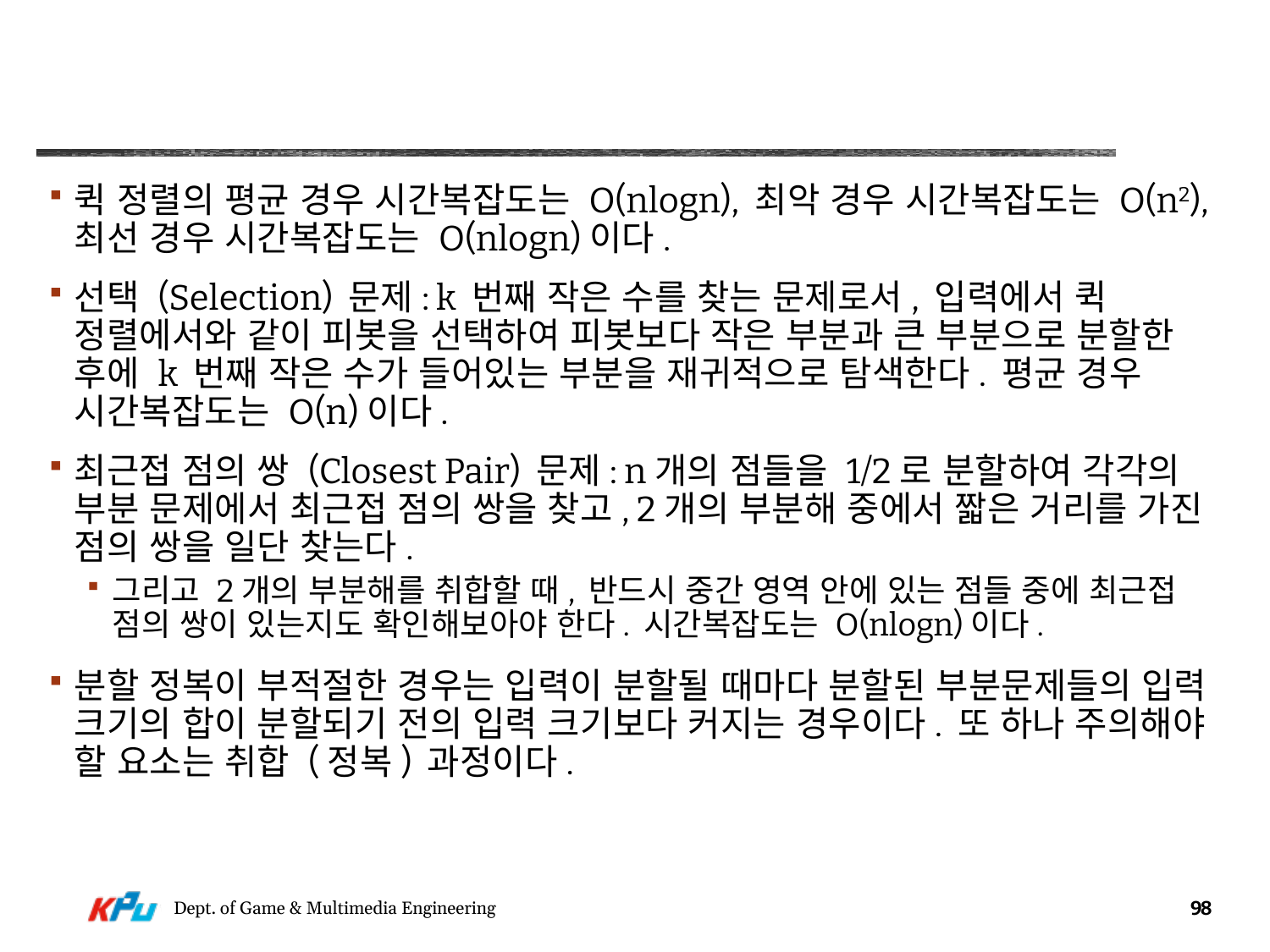

#
퀵 정렬의 평균 경우 시간복잡도는 O(nlogn), 최악 경우 시간복잡도는 O(n2), 최선 경우 시간복잡도는 O(nlogn)이다.
선택 (Selection) 문제: k 번째 작은 수를 찾는 문제로서, 입력에서 퀵 정렬에서와 같이 피봇을 선택하여 피봇보다 작은 부분과 큰 부분으로 분할한 후에 k 번째 작은 수가 들어있는 부분을 재귀적으로 탐색한다. 평균 경우 시간복잡도는 O(n)이다.
최근접 점의 쌍 (Closest Pair) 문제: n개의 점들을 1/2로 분할하여 각각의 부분 문제에서 최근접 점의 쌍을 찾고, 2개의 부분해 중에서 짧은 거리를 가진 점의 쌍을 일단 찾는다.
그리고 2개의 부분해를 취합할 때, 반드시 중간 영역 안에 있는 점들 중에 최근접 점의 쌍이 있는지도 확인해보아야 한다. 시간복잡도는 O(nlogn)이다.
분할 정복이 부적절한 경우는 입력이 분할될 때마다 분할된 부분문제들의 입력 크기의 합이 분할되기 전의 입력 크기보다 커지는 경우이다. 또 하나 주의해야 할 요소는 취합 (정복) 과정이다.
Dept. of Game & Multimedia Engineering
98